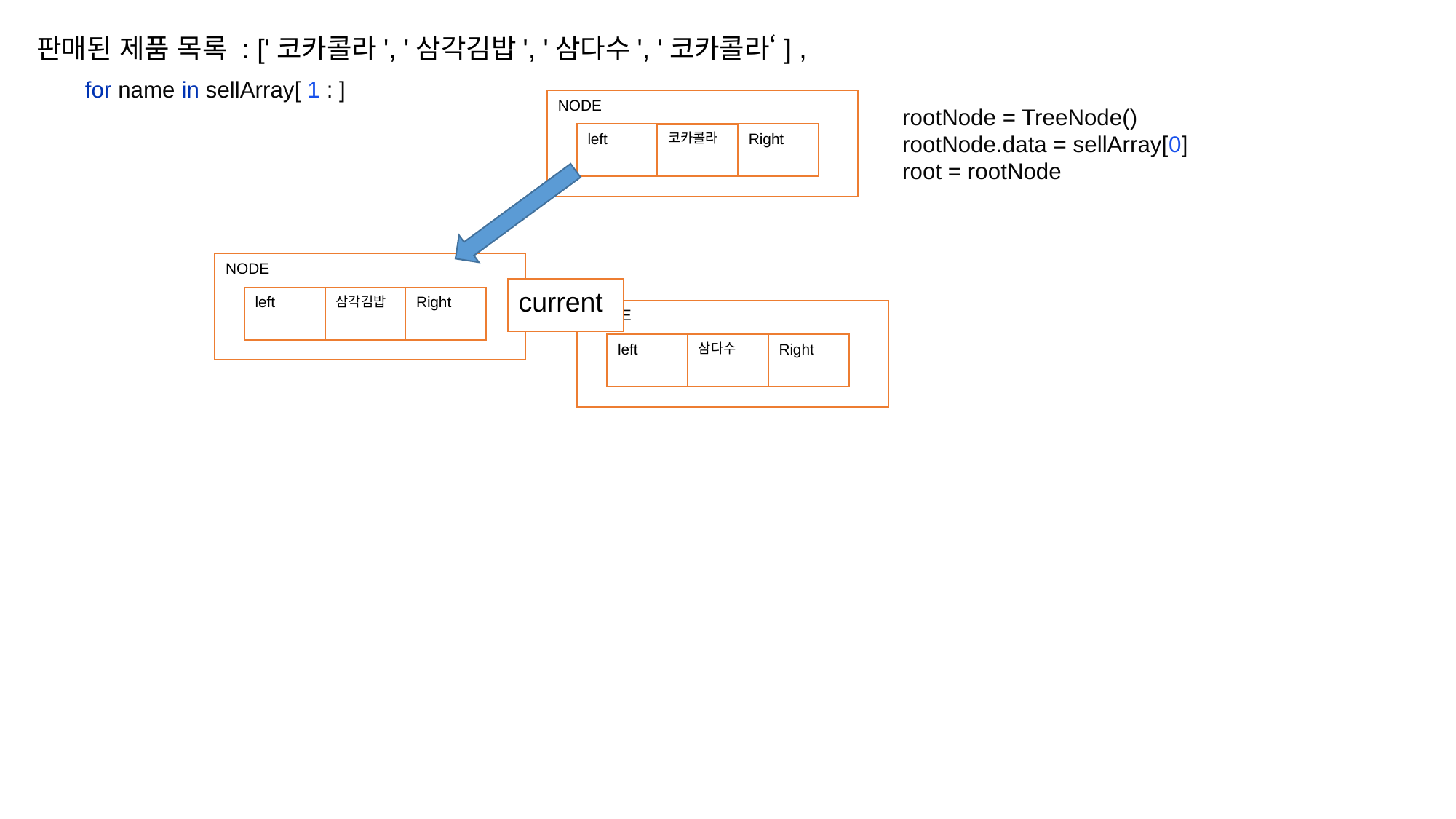

판매된 제품 목록 : ['코카콜라', '삼각김밥', '삼다수', '코카콜라‘] ,
for name in sellArray[ 1 : ]
NODE
rootNode = TreeNode()
rootNode.data = sellArray[0]
root = rootNode
Right
left
코카콜라

NODE
current
Right
left
삼각김밥
NODE
Right
left
삼다수